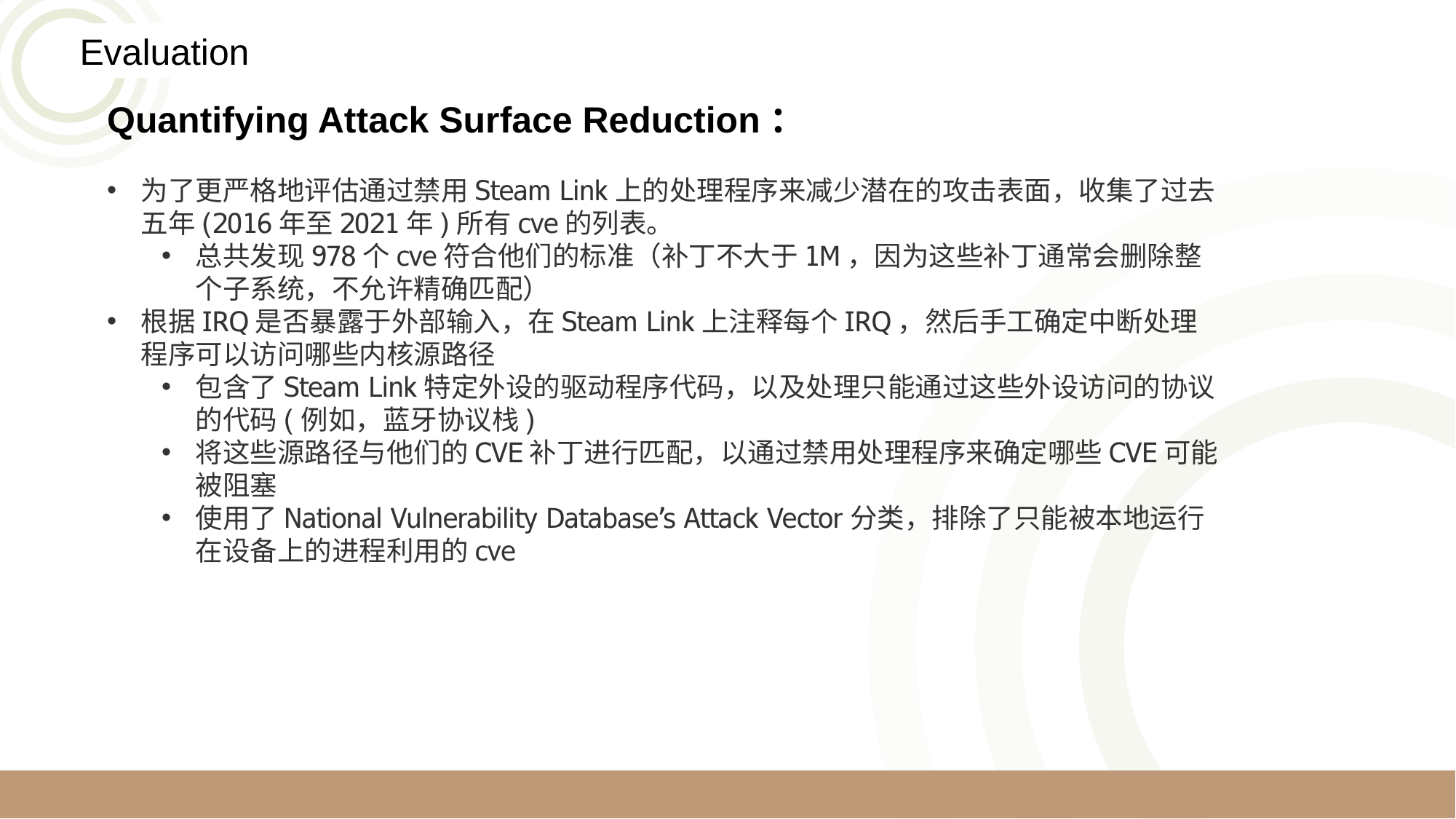

Evaluation

Quantifying Attack Surface Reduction：

为了更严格地评估通过禁用Steam Link上的处理程序来减少潜在的攻击表面，收集了过去五年(2016年至2021年)所有cve的列表。
总共发现978个cve符合他们的标准（补丁不大于1M，因为这些补丁通常会删除整个子系统，不允许精确匹配）
根据IRQ是否暴露于外部输入，在Steam Link上注释每个IRQ，然后手工确定中断处理程序可以访问哪些内核源路径
包含了Steam Link特定外设的驱动程序代码，以及处理只能通过这些外设访问的协议的代码(例如，蓝牙协议栈)
将这些源路径与他们的CVE补丁进行匹配，以通过禁用处理程序来确定哪些CVE可能被阻塞
使用了National Vulnerability Database’s Attack Vector分类，排除了只能被本地运行在设备上的进程利用的cve